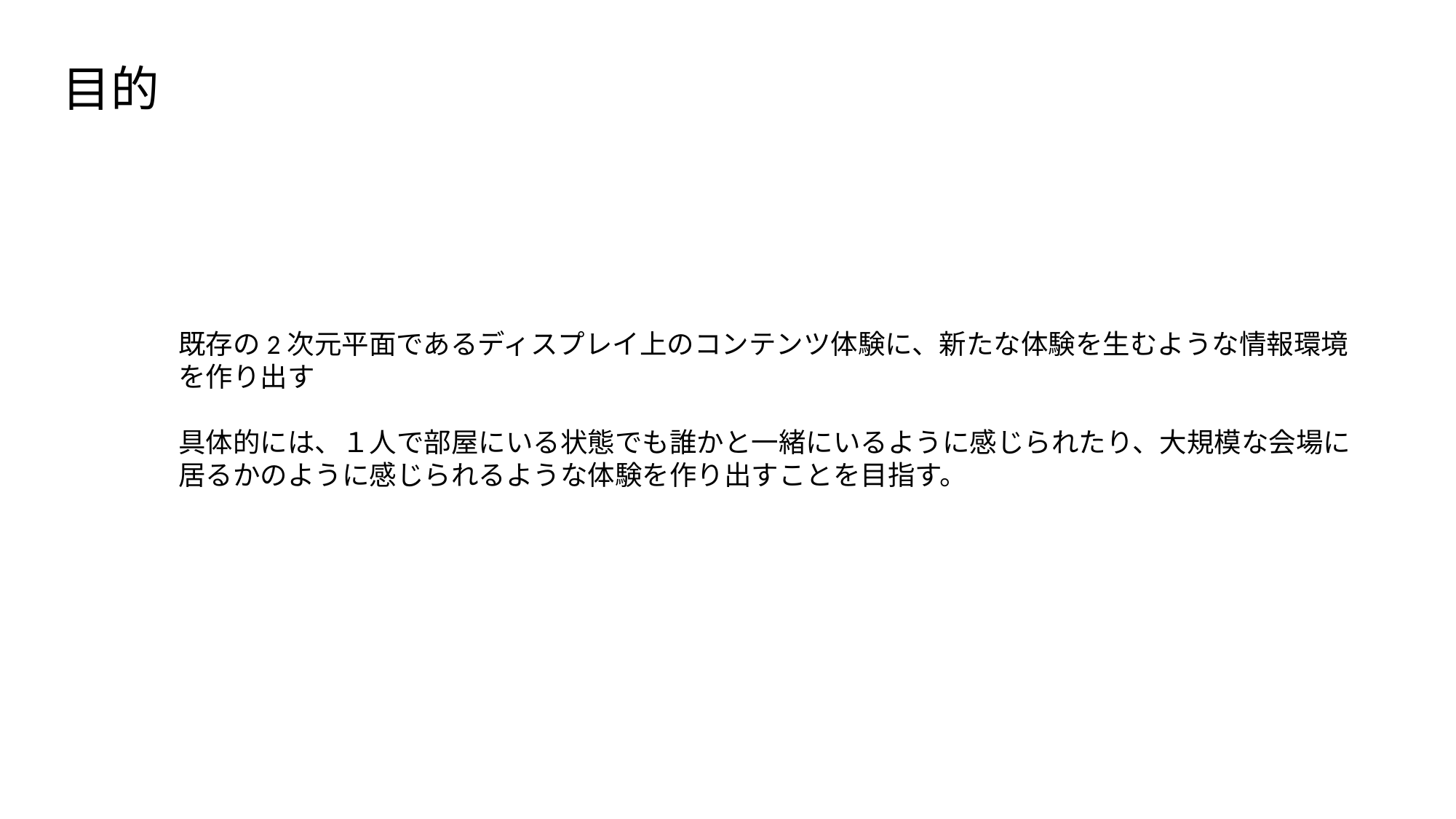

目的
既存の2次元平面であるディスプレイ上のコンテンツ体験に、新たな体験を生むような情報環境を作り出す

具体的には、１人で部屋にいる状態でも誰かと一緒にいるように感じられたり、大規模な会場に居るかのように感じられるような体験を作り出すことを目指す。